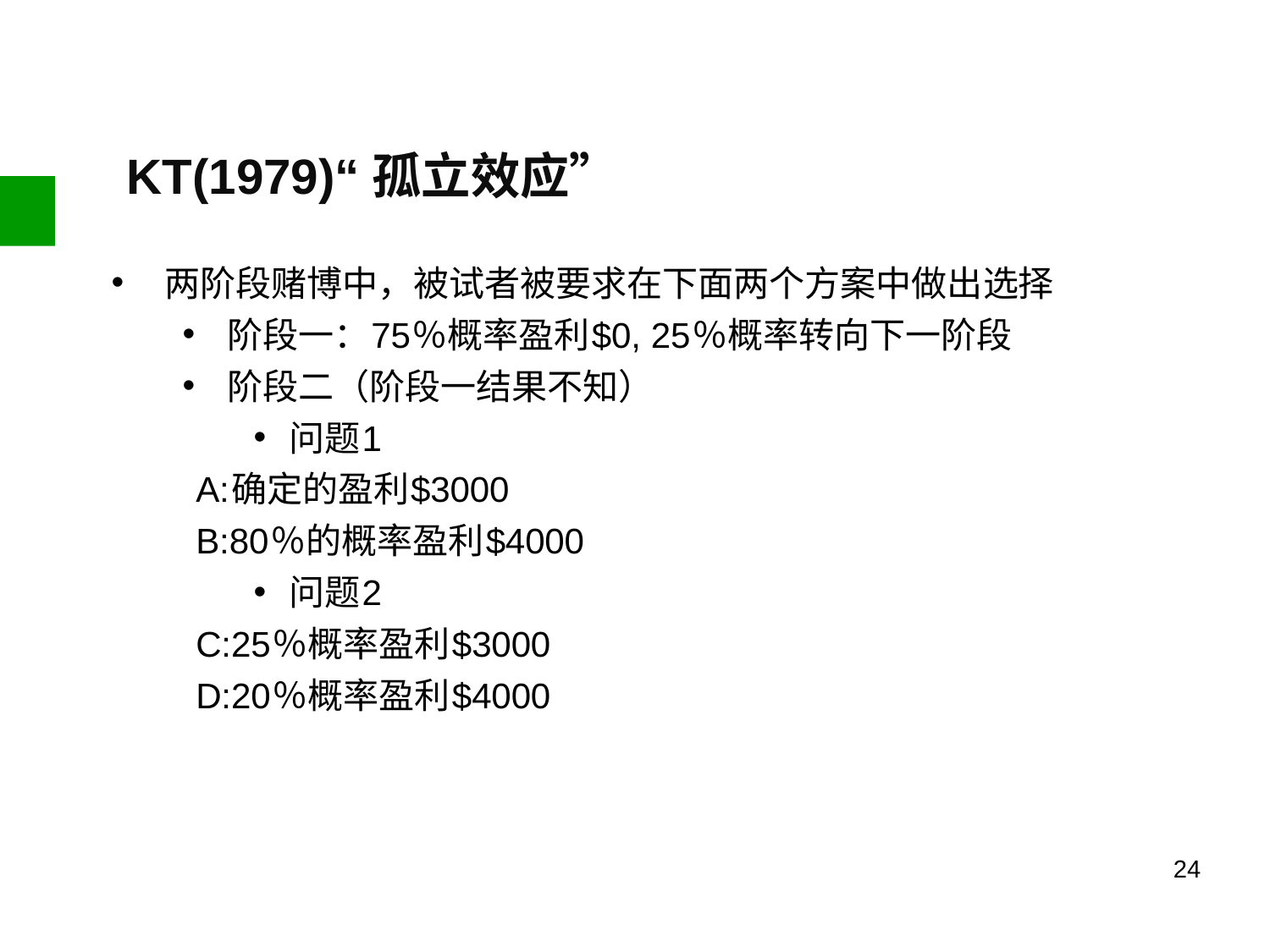

# KT(1979)“孤立效应”

两阶段赌博中，被试者被要求在下面两个方案中做出选择
阶段一：75％概率盈利$0, 25％概率转向下一阶段
阶段二（阶段一结果不知）
问题1
A:确定的盈利$3000
B:80％的概率盈利$4000
问题2
C:25％概率盈利$3000
D:20％概率盈利$4000